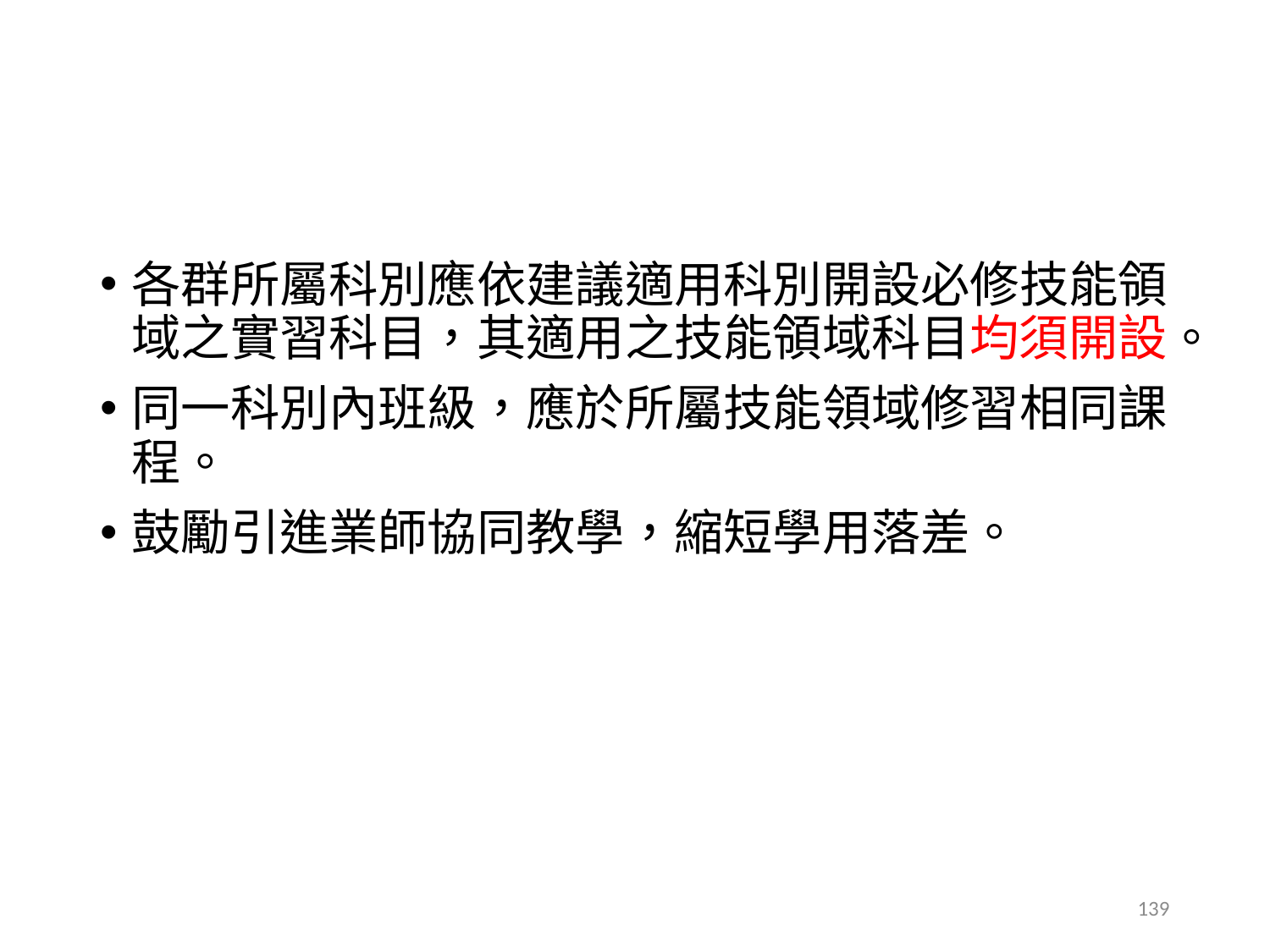

#
各群所屬科別應依建議適用科別開設必修技能領域之實習科目，其適用之技能領域科目均須開設。
同一科別內班級，應於所屬技能領域修習相同課程。
鼓勵引進業師協同教學，縮短學用落差。

139